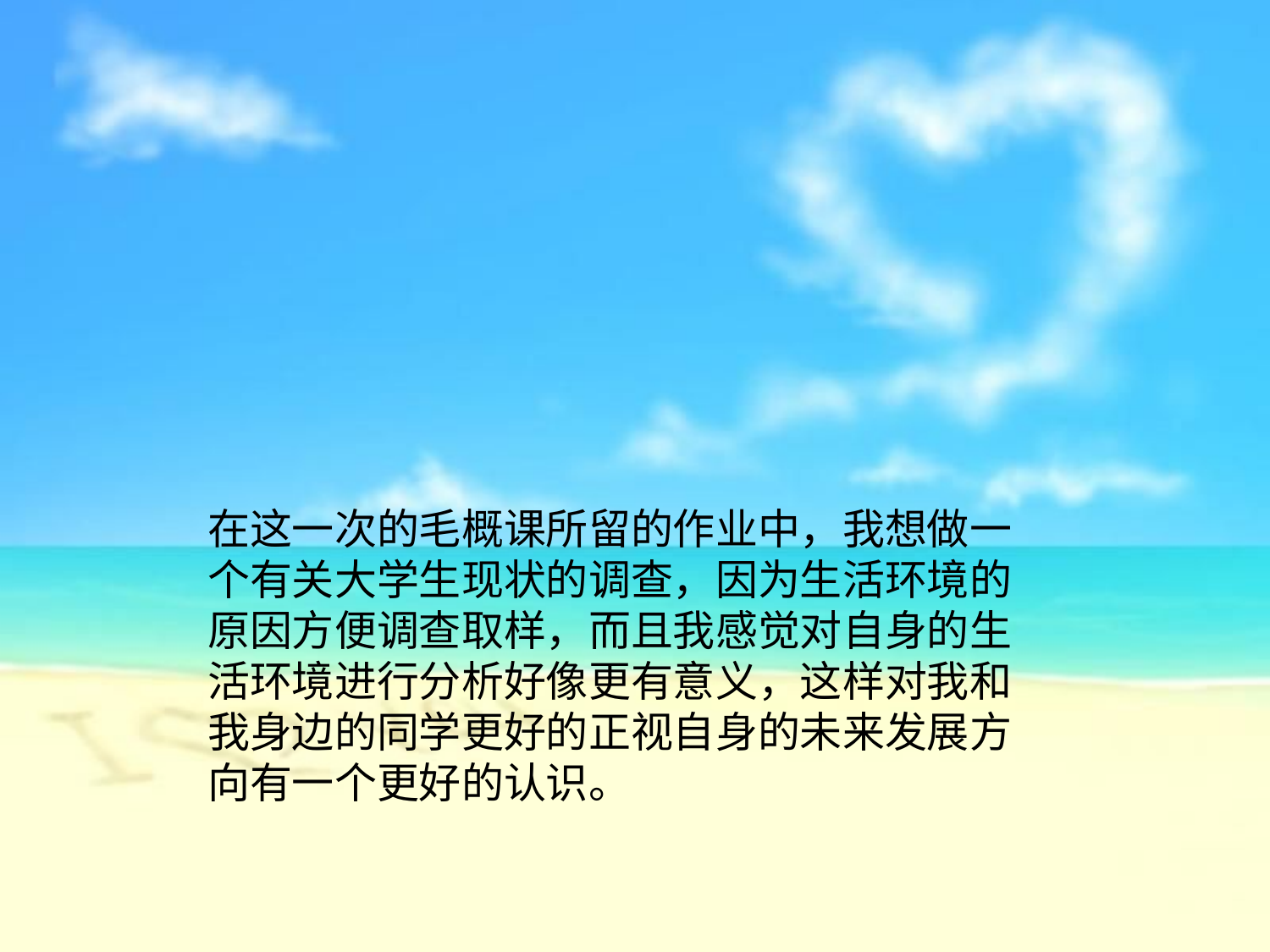

在这一次的毛概课所留的作业中，我想做一个有关大学生现状的调查，因为生活环境的原因方便调查取样，而且我感觉对自身的生活环境进行分析好像更有意义，这样对我和我身边的同学更好的正视自身的未来发展方向有一个更好的认识。